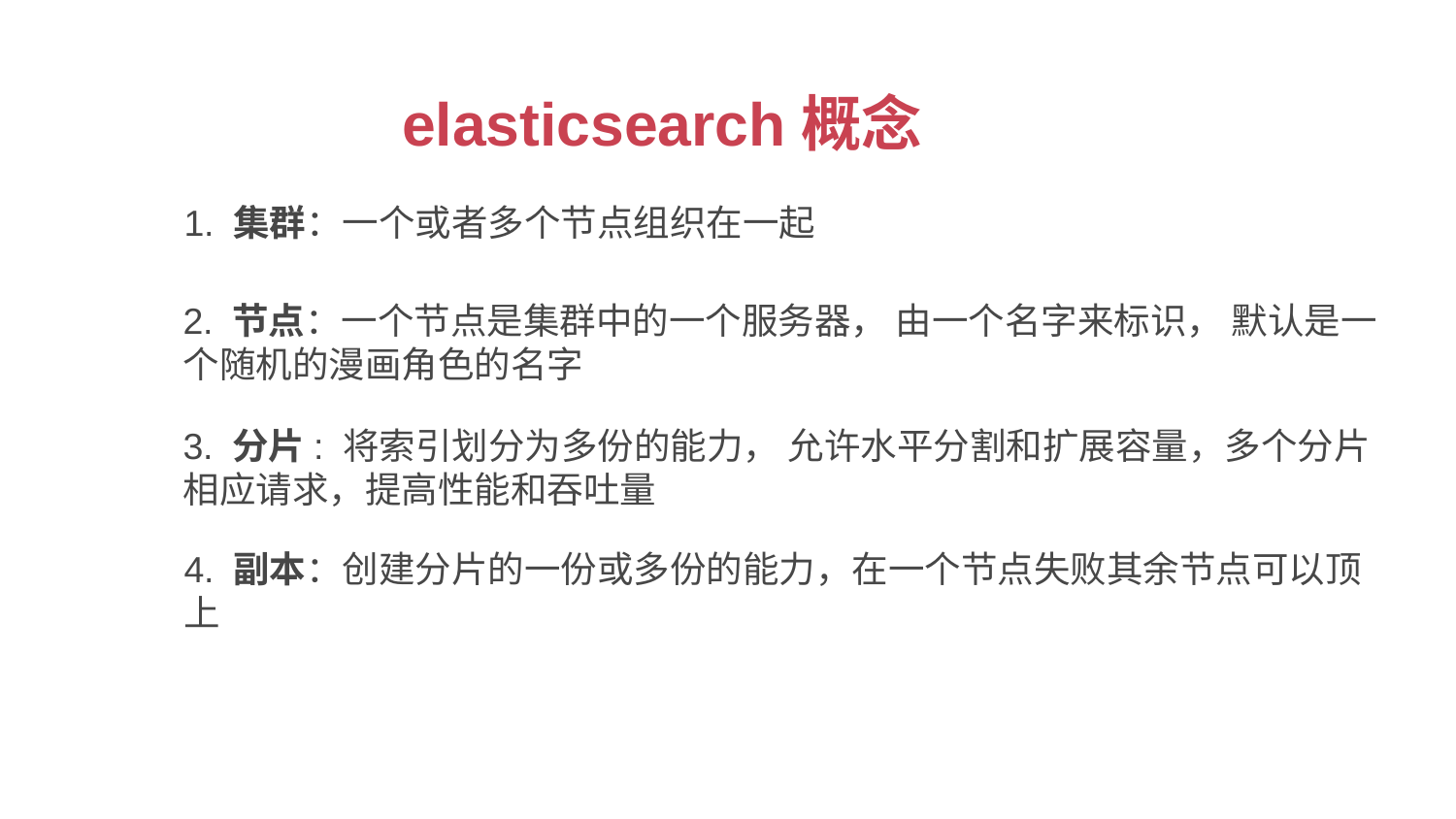

elasticsearch概念
1. 集群：一个或者多个节点组织在一起
2. 节点：一个节点是集群中的一个服务器， 由一个名字来标识， 默认是一  个随机的漫画角色的名字
3. 分片: 将索引划分为多份的能力， 允许水平分割和扩展容量，多个分片相应请求，提高性能和吞吐量
4. 副本：创建分片的一份或多份的能力，在一个节点失败其余节点可以顶上